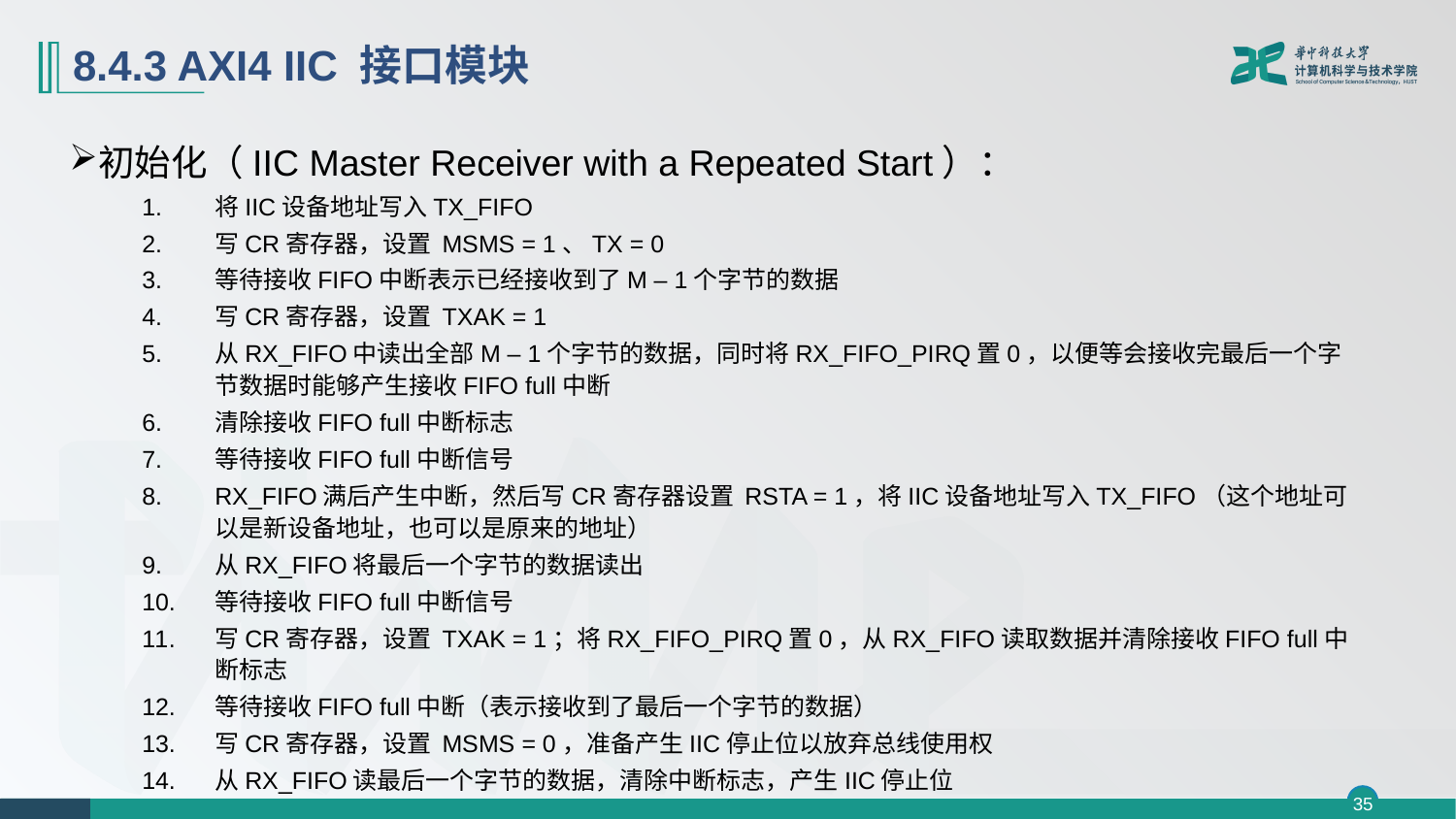

# 8.4.3 AXI4 IIC 接口模块
初始化（IIC Master Receiver with a Repeated Start）：
将IIC设备地址写入TX_FIFO
写CR寄存器，设置 MSMS = 1、TX = 0
等待接收FIFO中断表示已经接收到了M – 1个字节的数据
写CR寄存器，设置 TXAK = 1
从RX_FIFO中读出全部M – 1个字节的数据，同时将RX_FIFO_PIRQ置0，以便等会接收完最后一个字节数据时能够产生接收FIFO full中断
清除接收FIFO full中断标志
等待接收FIFO full中断信号
RX_FIFO满后产生中断，然后写CR寄存器设置 RSTA = 1，将IIC设备地址写入TX_FIFO（这个地址可以是新设备地址，也可以是原来的地址）
从RX_FIFO将最后一个字节的数据读出
等待接收FIFO full中断信号
写CR寄存器，设置 TXAK = 1；将RX_FIFO_PIRQ置0，从RX_FIFO读取数据并清除接收FIFO full中断标志
等待接收FIFO full中断（表示接收到了最后一个字节的数据）
写CR寄存器，设置 MSMS = 0，准备产生IIC停止位以放弃总线使用权
从RX_FIFO读最后一个字节的数据，清除中断标志，产生IIC停止位